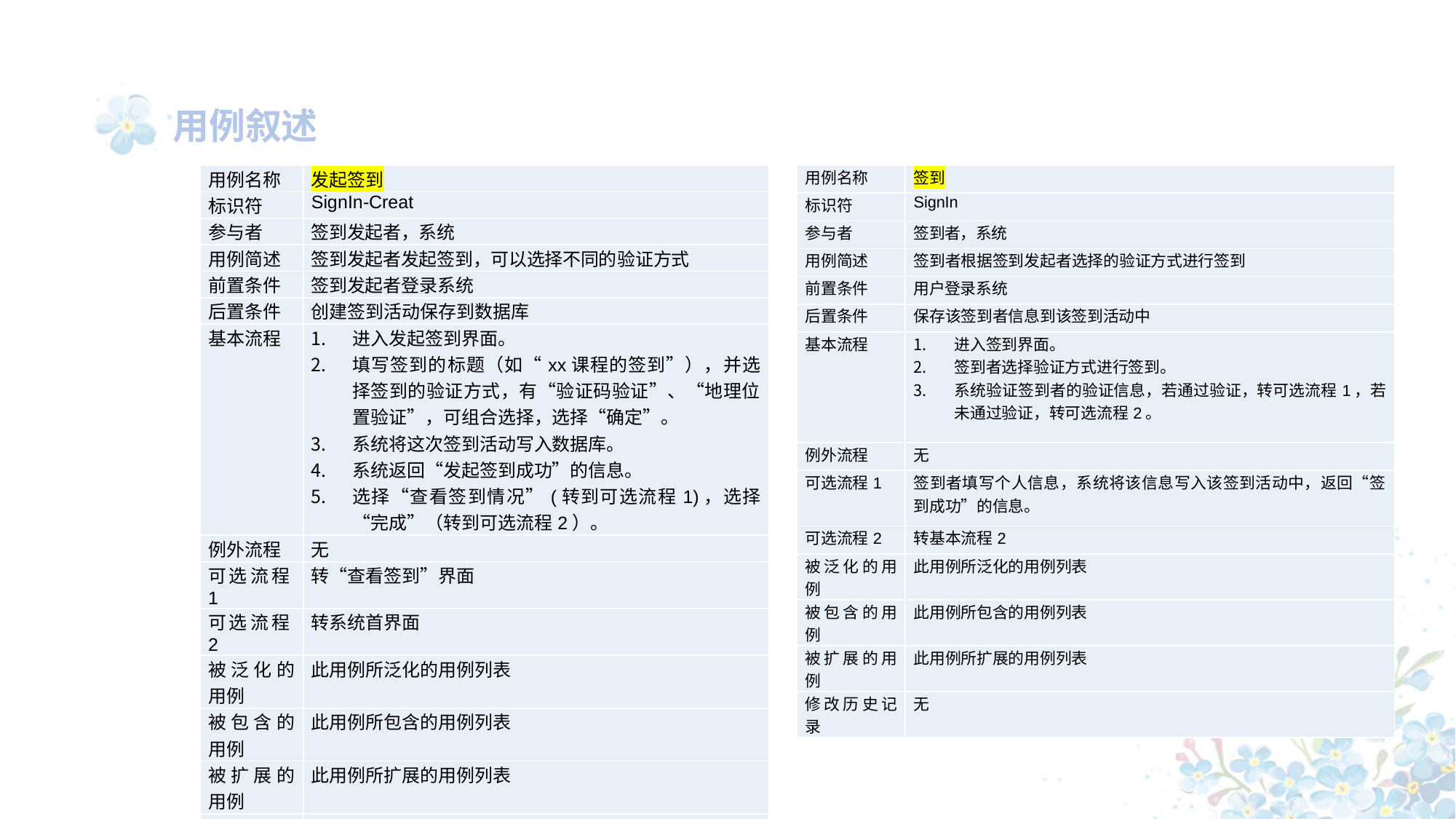

用例叙述
| 用例名称 | 签到 |
| --- | --- |
| 标识符 | SignIn |
| 参与者 | 签到者，系统 |
| 用例简述 | 签到者根据签到发起者选择的验证方式进行签到 |
| 前置条件 | 用户登录系统 |
| 后置条件 | 保存该签到者信息到该签到活动中 |
| 基本流程 | 进入签到界面。 签到者选择验证方式进行签到。 系统验证签到者的验证信息，若通过验证，转可选流程1，若未通过验证，转可选流程2。 |
| 例外流程 | 无 |
| 可选流程1 | 签到者填写个人信息，系统将该信息写入该签到活动中，返回“签到成功”的信息。 |
| 可选流程2 | 转基本流程2 |
| 被泛化的用例 | 此用例所泛化的用例列表 |
| 被包含的用例 | 此用例所包含的用例列表 |
| 被扩展的用例 | 此用例所扩展的用例列表 |
| 修改历史记录 | 无 |
| 用例名称 | 发起签到 |
| --- | --- |
| 标识符 | SignIn-Creat |
| 参与者 | 签到发起者，系统 |
| 用例简述 | 签到发起者发起签到，可以选择不同的验证方式 |
| 前置条件 | 签到发起者登录系统 |
| 后置条件 | 创建签到活动保存到数据库 |
| 基本流程 | 进入发起签到界面。 填写签到的标题（如“xx课程的签到”），并选择签到的验证方式，有“验证码验证”、“地理位置验证”，可组合选择，选择“确定”。 系统将这次签到活动写入数据库。 系统返回“发起签到成功”的信息。 选择“查看签到情况”(转到可选流程1)，选择“完成”（转到可选流程2）。 |
| 例外流程 | 无 |
| 可选流程1 | 转“查看签到”界面 |
| 可选流程2 | 转系统首界面 |
| 被泛化的用例 | 此用例所泛化的用例列表 |
| 被包含的用例 | 此用例所包含的用例列表 |
| 被扩展的用例 | 此用例所扩展的用例列表 |
| 修改历史记录 | 无 |